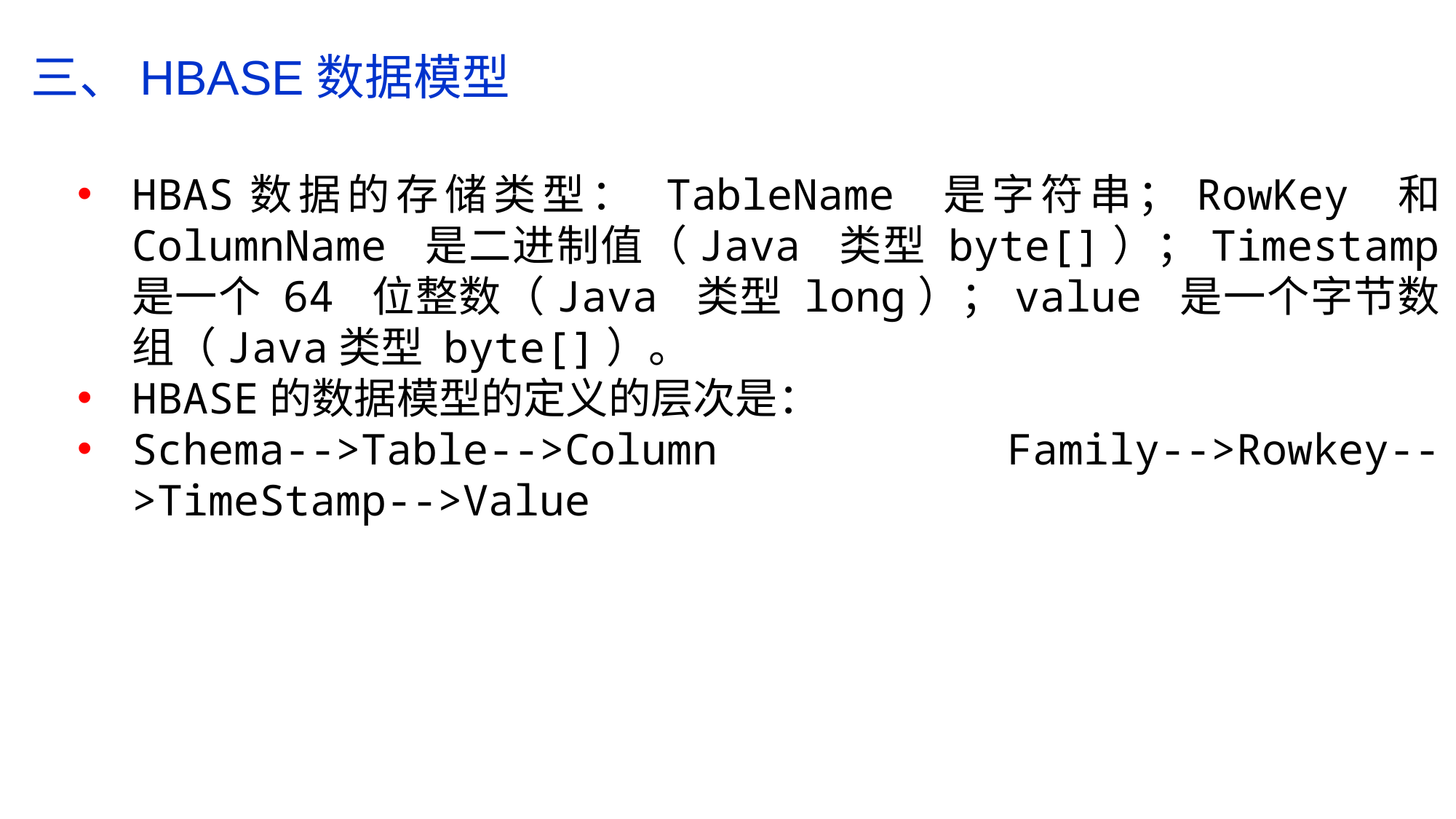

三、HBASE数据模型
HBAS数据的存储类型： TableName 是字符串；RowKey 和 ColumnName 是二进制值（Java 类型 byte[]）；Timestamp 是一个 64 位整数（Java 类型 long）；value 是一个字节数组（Java类型 byte[]）。
HBASE的数据模型的定义的层次是：
Schema-->Table-->Column Family-->Rowkey-->TimeStamp-->Value